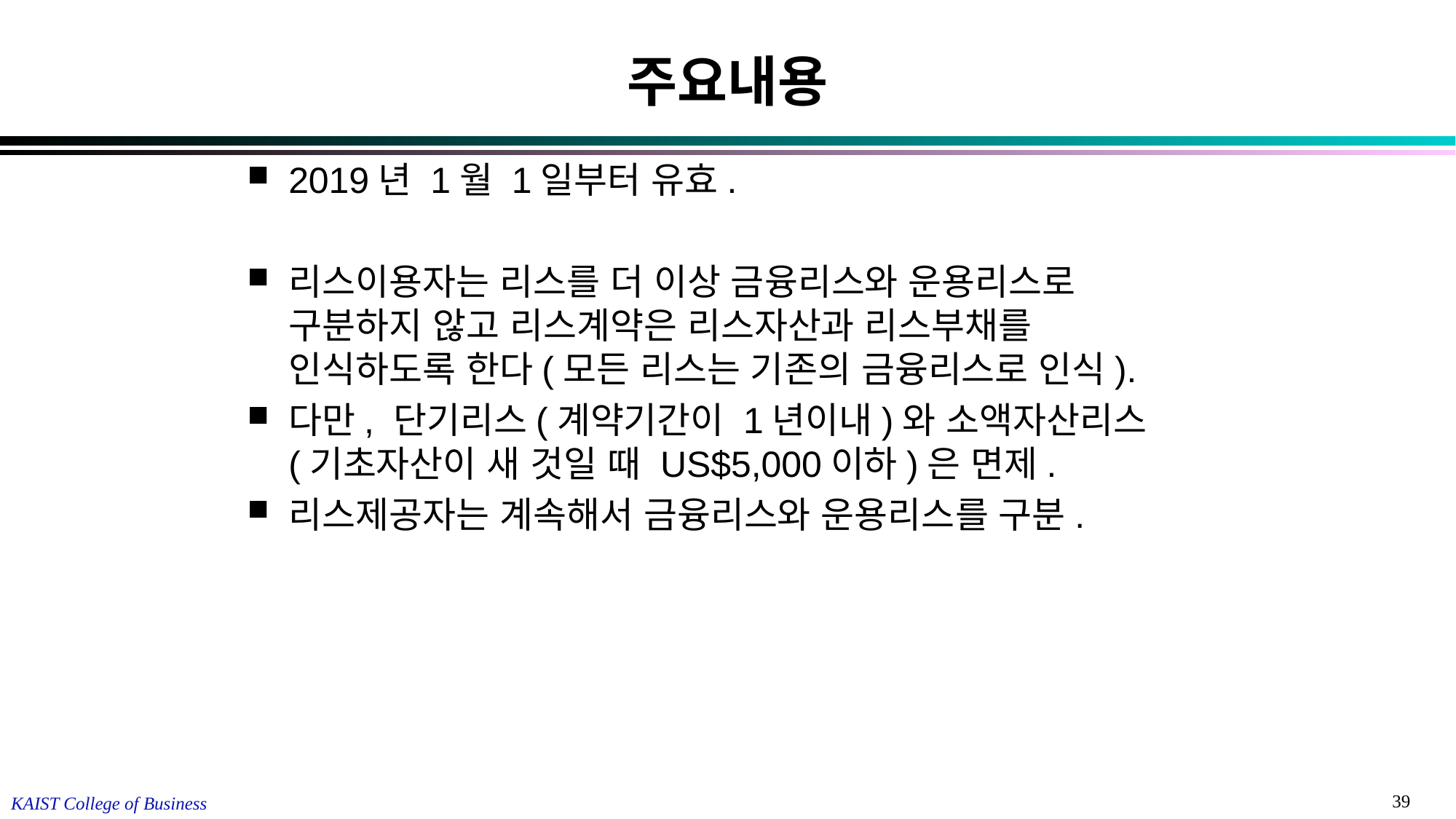

# 주요내용
2019년 1월 1일부터 유효.

리스이용자는 리스를 더 이상 금융리스와 운용리스로 구분하지 않고 리스계약은 리스자산과 리스부채를 인식하도록 한다(모든 리스는 기존의 금융리스로 인식).
다만, 단기리스(계약기간이 1년이내)와 소액자산리스(기초자산이 새 것일 때 US$5,000이하)은 면제.
리스제공자는 계속해서 금융리스와 운용리스를 구분.